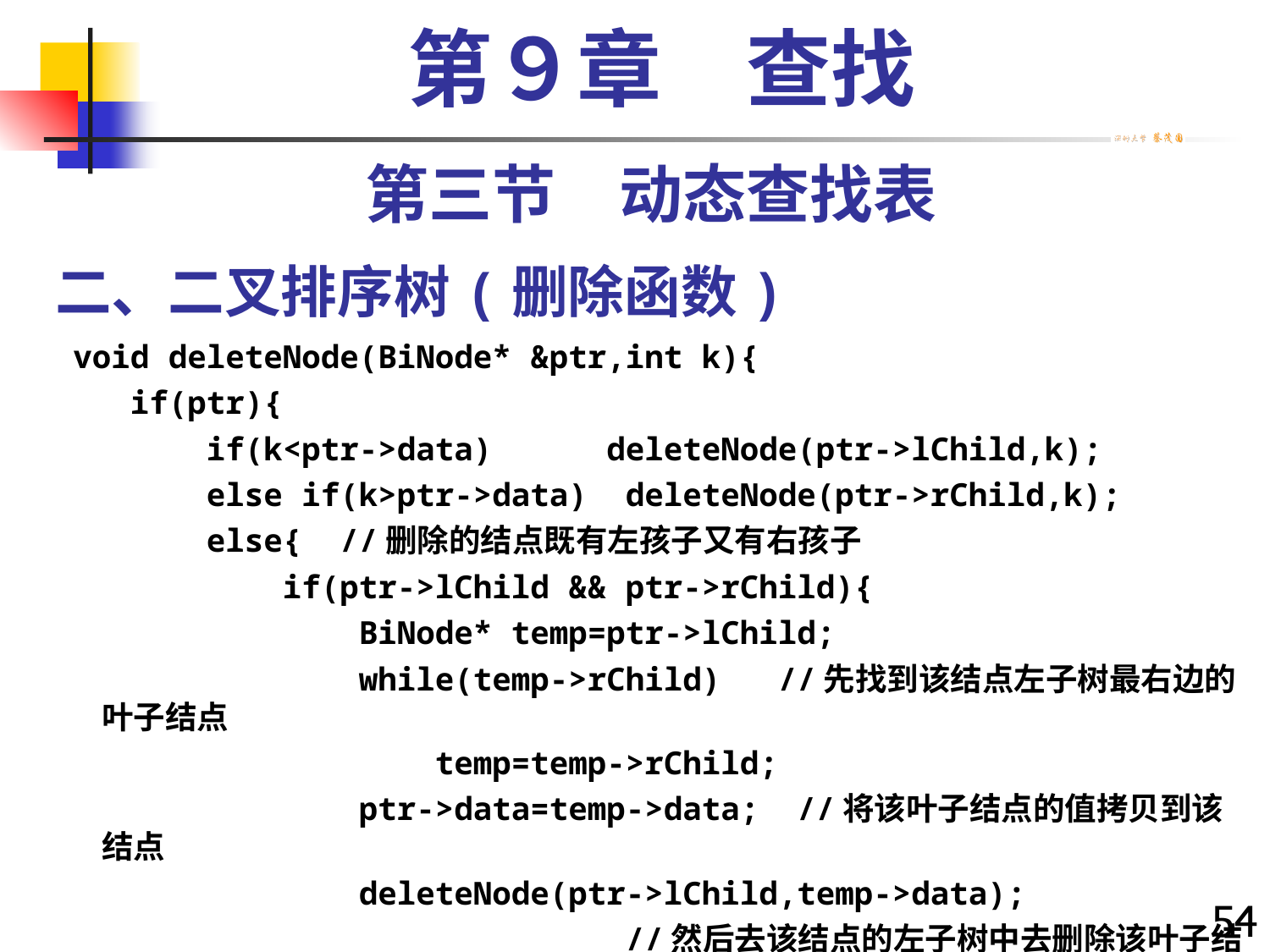

第９章　查找
第三节　动态查找表
# 二、二叉排序树(删除函数)
 void deleteNode(BiNode* &ptr,int k){
    if(ptr){
        if(k<ptr->data)      deleteNode(ptr->lChild,k);
        else if(k>ptr->data)  deleteNode(ptr->rChild,k);
        else{  //删除的结点既有左孩子又有右孩子
            if(ptr->lChild && ptr->rChild){
                BiNode* temp=ptr->lChild;
                while(temp->rChild)   //先找到该结点左子树最右边的叶子结点
                    temp=temp->rChild;
                ptr->data=temp->data;  //将该叶子结点的值拷贝到该结点
                deleteNode(ptr->lChild,temp->data);
                              //然后去该结点的左子树中去删除该叶子结点
            }
54